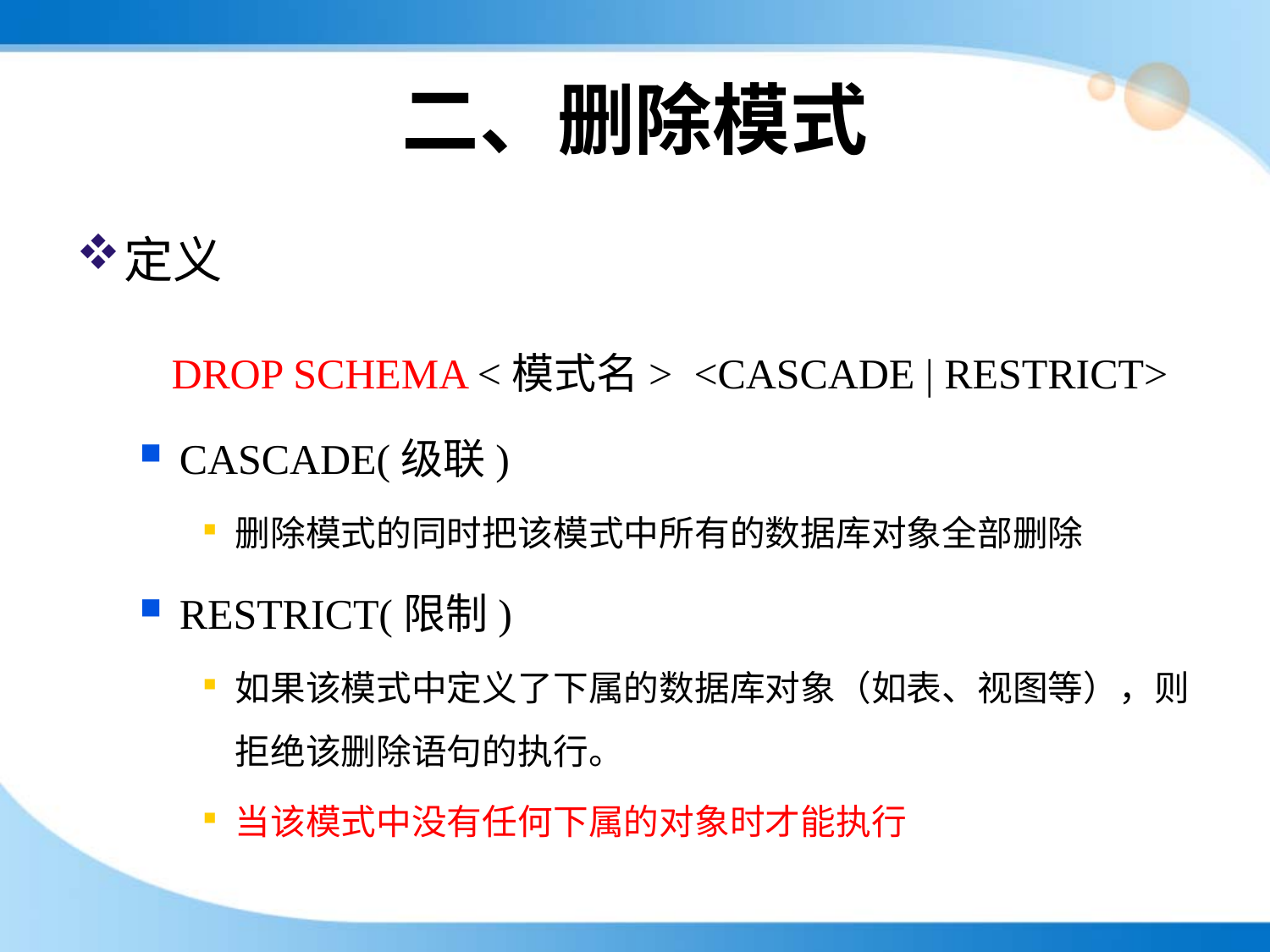

# 二、删除模式
定义
   DROP SCHEMA <模式名>  <CASCADE | RESTRICT>
CASCADE(级联)
删除模式的同时把该模式中所有的数据库对象全部删除
RESTRICT(限制)
如果该模式中定义了下属的数据库对象（如表、视图等），则拒绝该删除语句的执行。
当该模式中没有任何下属的对象时才能执行